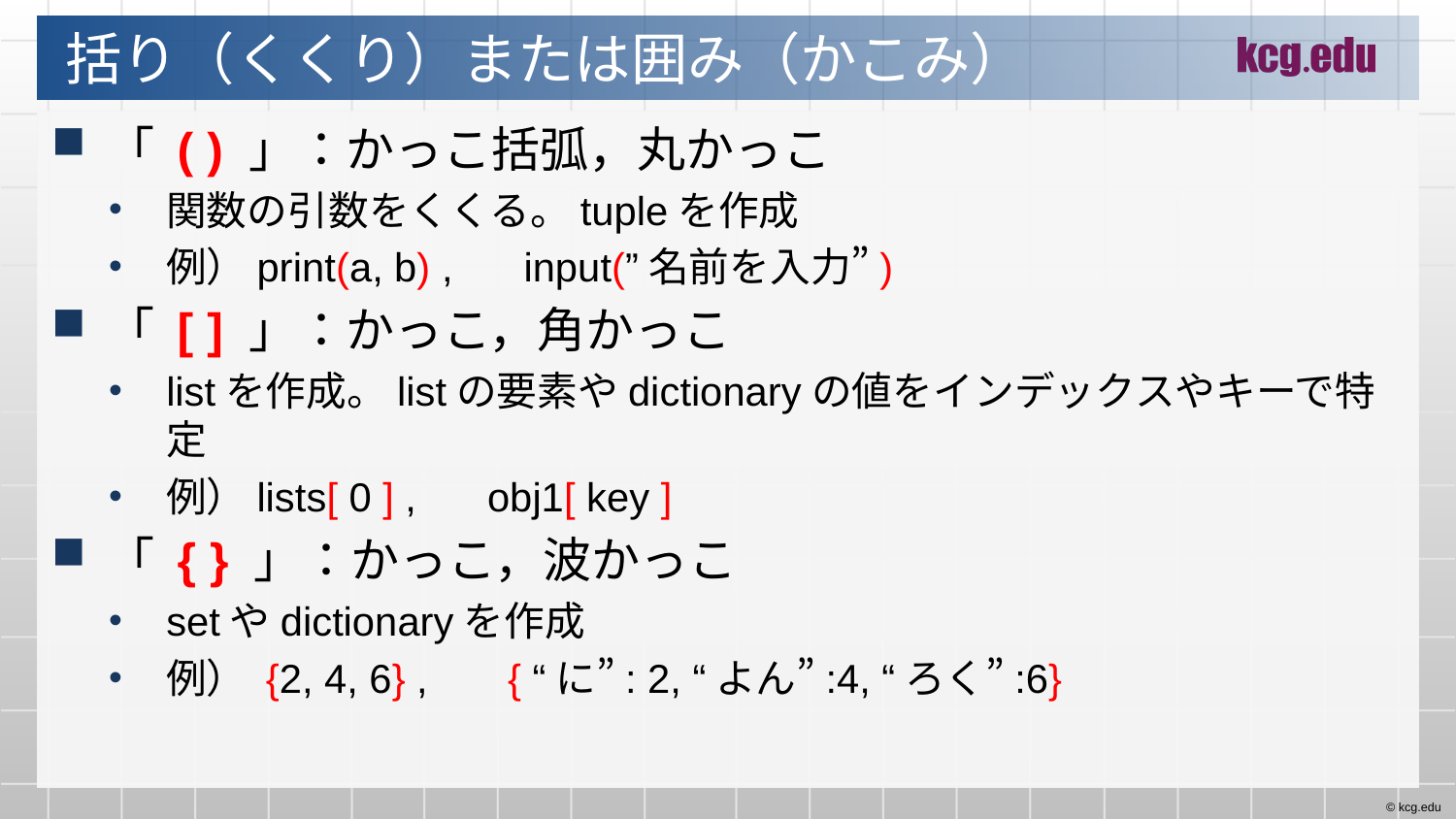

# 括り（くくり）または囲み（かこみ）
「 ( ) 」：かっこ括弧，丸かっこ
関数の引数をくくる。tupleを作成
例）print(a, b) , 　input(”名前を入力”)
「 [ ] 」：かっこ，角かっこ
listを作成。listの要素やdictionaryの値をインデックスやキーで特定
例）lists[ 0 ] , 　obj1[ key ]
「 { } 」：かっこ，波かっこ
setやdictionaryを作成
例） {2, 4, 6} , 　 { “に”: 2, “よん”:4, “ろく”:6}